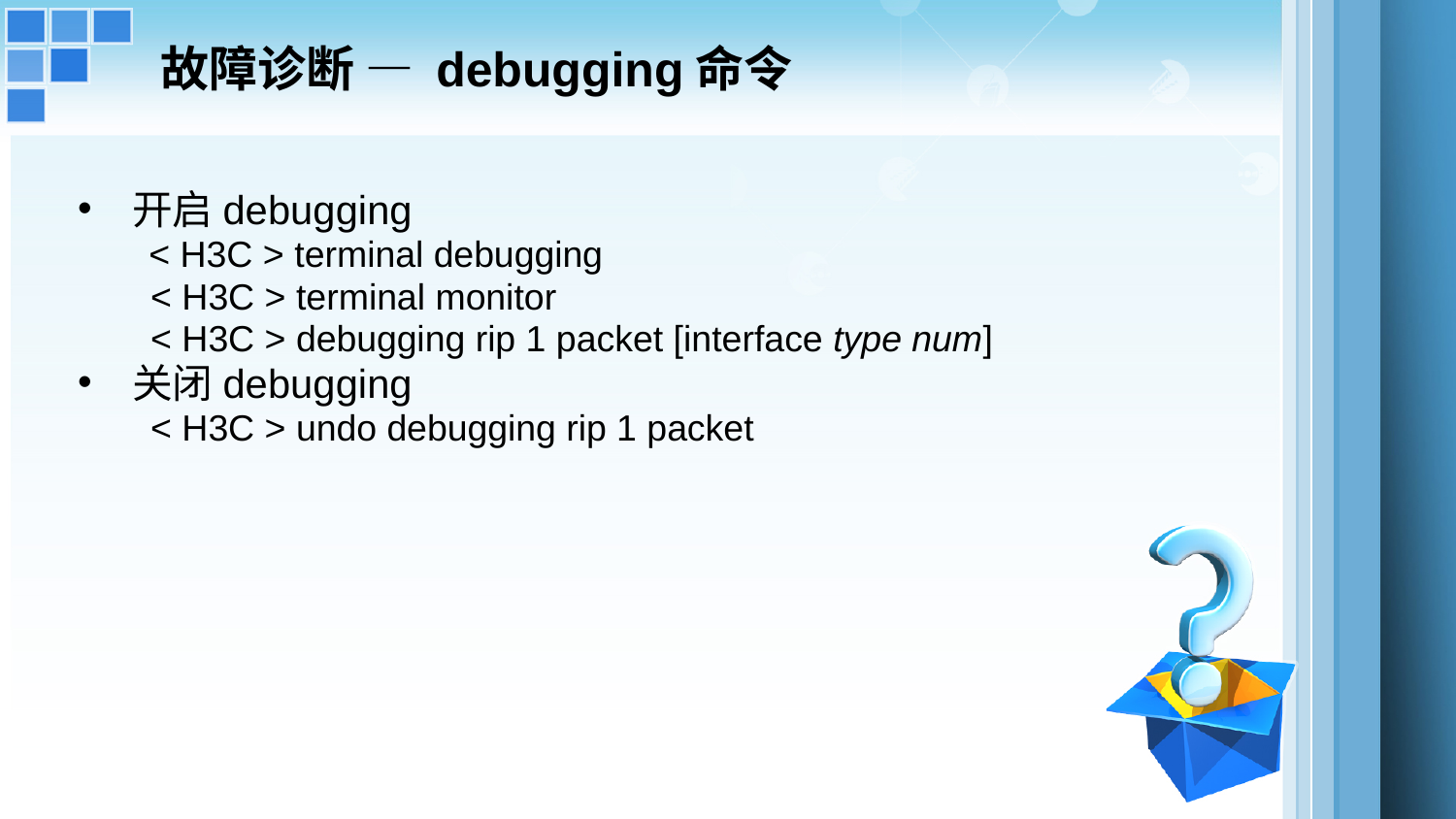

故障诊断 — debugging命令

开启debugging
       < H3C > terminal debugging
< H3C > terminal monitor
< H3C > debugging rip 1 packet [interface type num]
关闭debugging
< H3C > undo debugging rip 1 packet